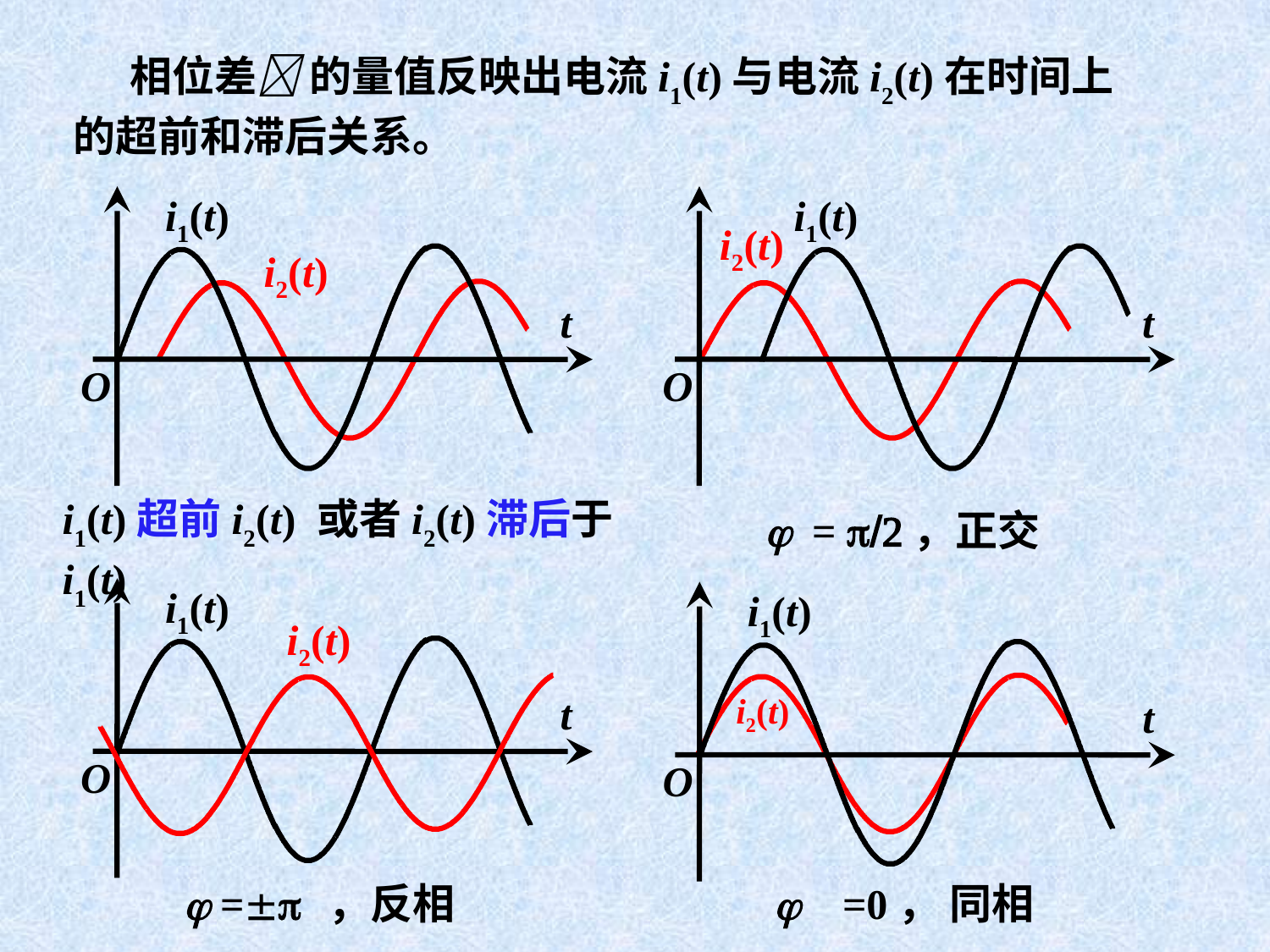

相位差ϕ 的量值反映出电流i1(t)与电流i2(t)在时间上的超前和滞后关系。

t
O

t
O

i1(t)
i1(t)
i2(t)
i2(t)

i1(t)超前i2(t) 或者i2(t)滞后于i1(t)
ϕ  = π/2，正交

t
O

i1(t)
i2(t)

t
O

i1(t)

i2(t)
ϕ =±π  ，反相
ϕ  =0， 同相